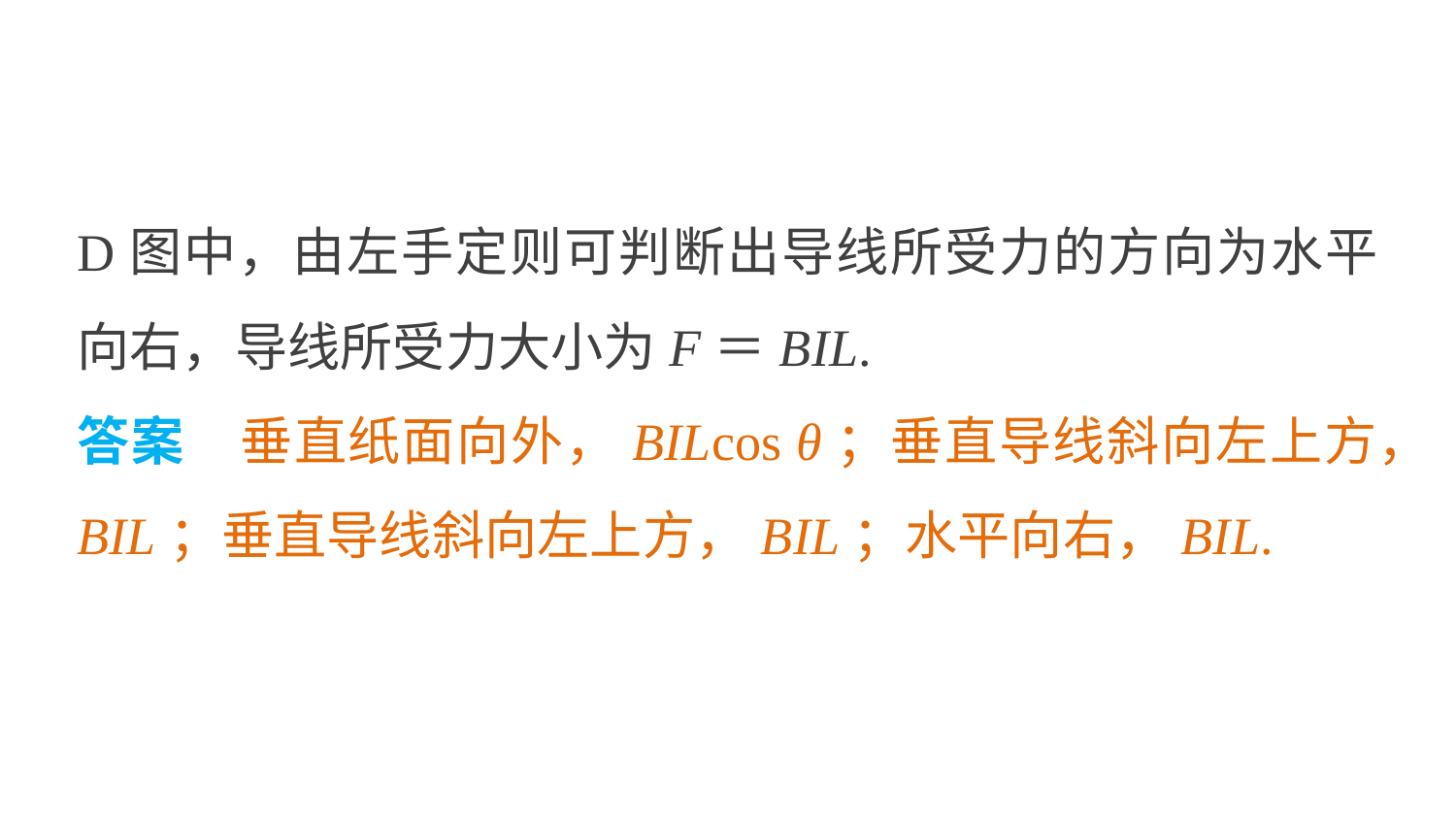

D图中，由左手定则可判断出导线所受力的方向为水平向右，导线所受力大小为F＝BIL.
答案　垂直纸面向外，BILcos θ；垂直导线斜向左上方，BIL；垂直导线斜向左上方，BIL；水平向右，BIL.